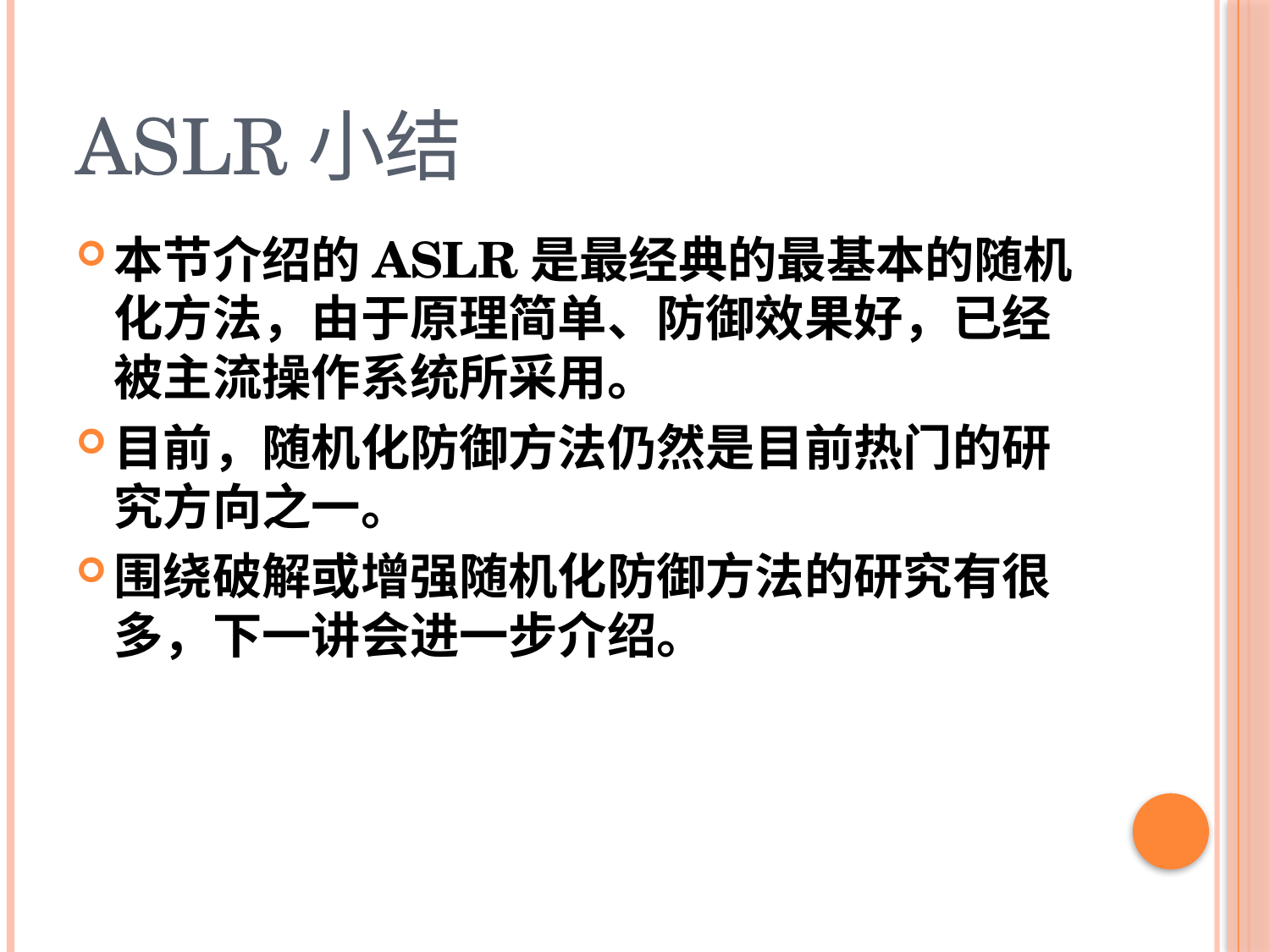

# ASLR小结
本节介绍的ASLR是最经典的最基本的随机化方法，由于原理简单、防御效果好，已经被主流操作系统所采用。
目前，随机化防御方法仍然是目前热门的研究方向之一。
围绕破解或增强随机化防御方法的研究有很多，下一讲会进一步介绍。